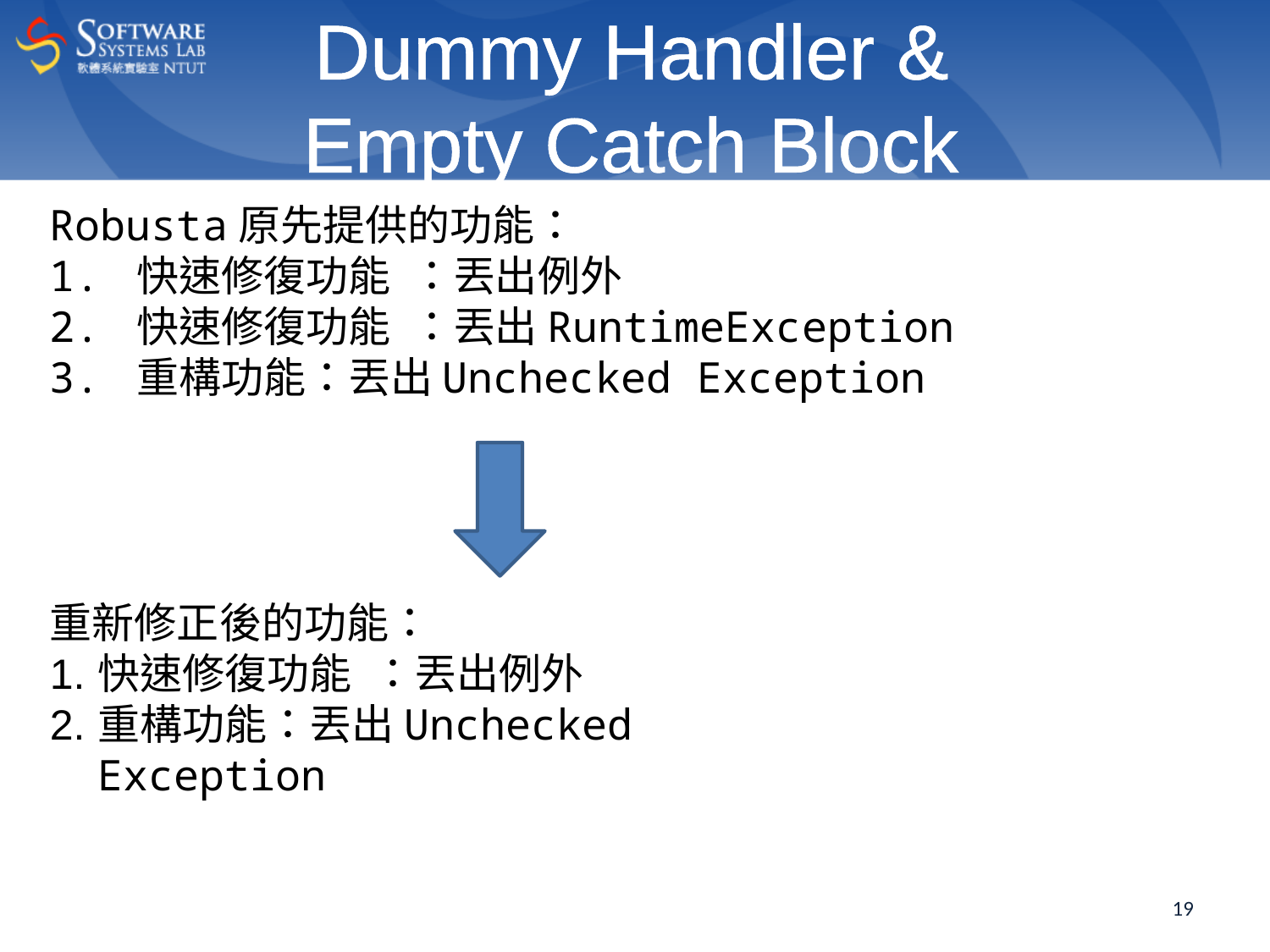

# Dummy Handler & Empty Catch Block
Robusta原先提供的功能：
1. 快速修復功能­：丟出例外
2. 快速修復功能­：丟出RuntimeException
3. 重構功能：丟出Unchecked Exception

重新修正後的功能：
快速修復功能­：丟出例外
重構功能：丟出Unchecked Exception

19